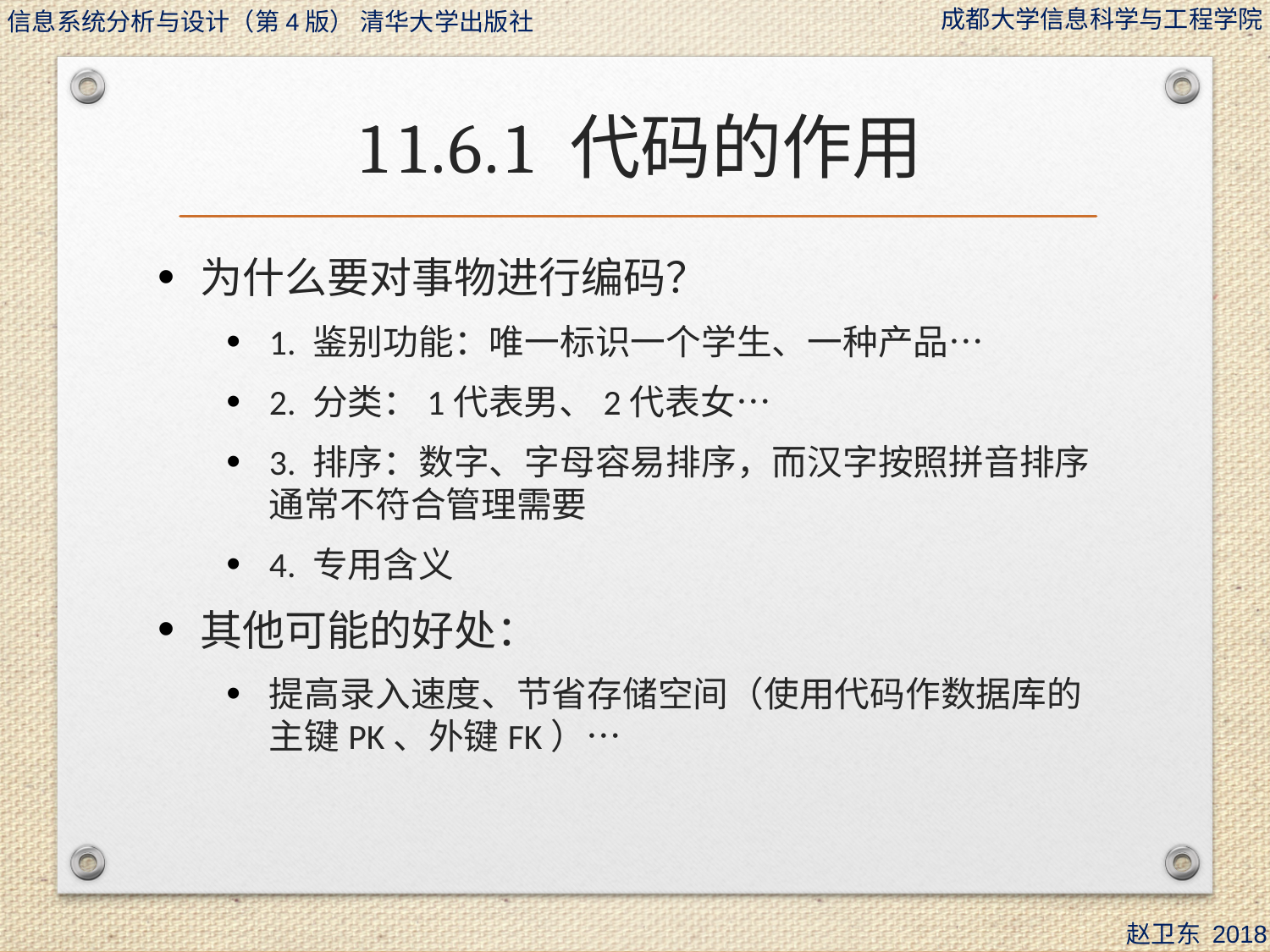

# 11.6.1 代码的作用
为什么要对事物进行编码？
1. 鉴别功能：唯一标识一个学生、一种产品…
2. 分类：1代表男、2代表女…
3. 排序：数字、字母容易排序，而汉字按照拼音排序通常不符合管理需要
4. 专用含义
其他可能的好处：
提高录入速度、节省存储空间（使用代码作数据库的主键PK、外键FK）…